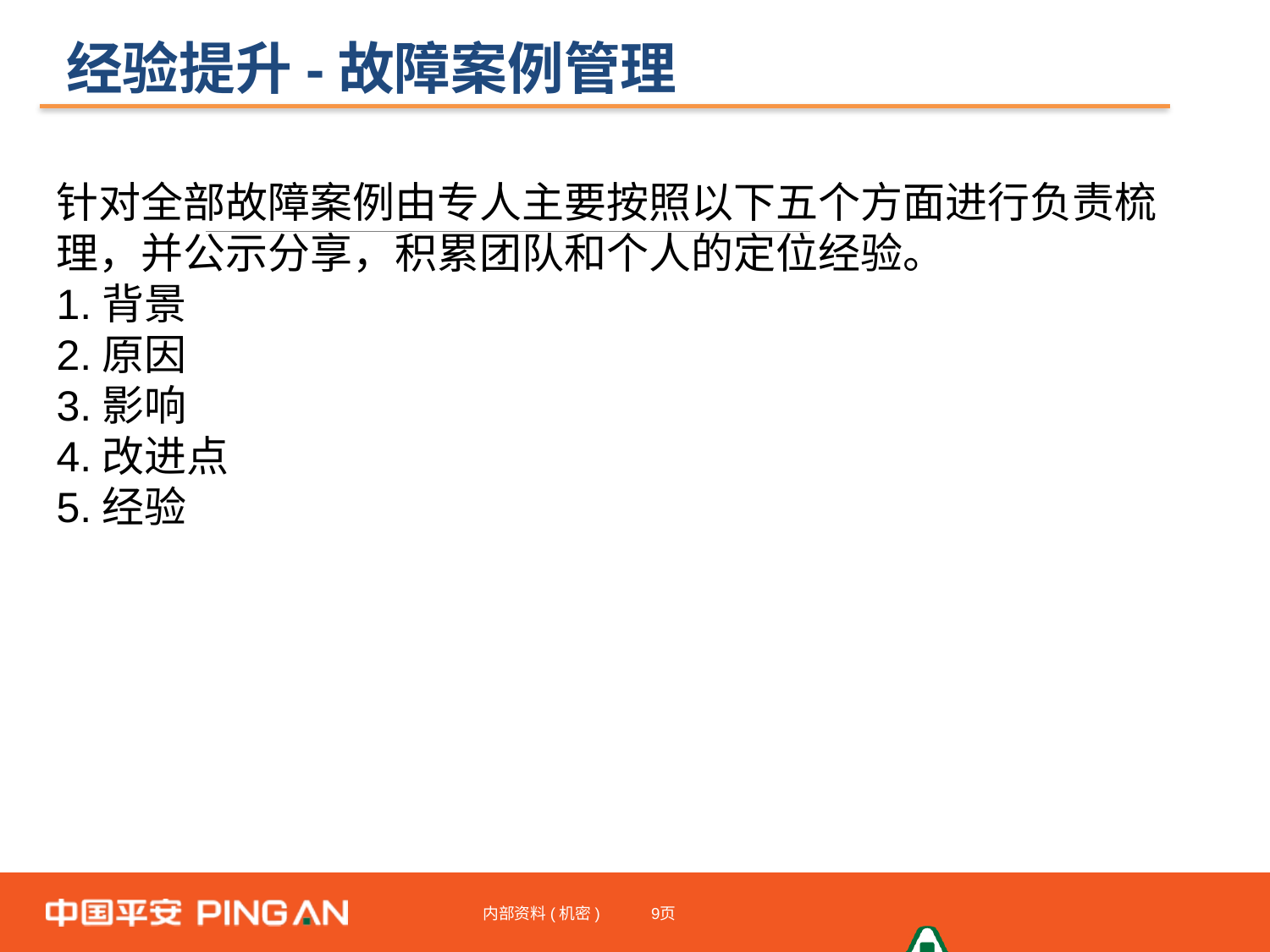

# 经验提升-故障案例管理
针对全部故障案例由专人主要按照以下五个方面进行负责梳理，并公示分享，积累团队和个人的定位经验。
1.背景
2.原因
3.影响
4.改进点
5.经验